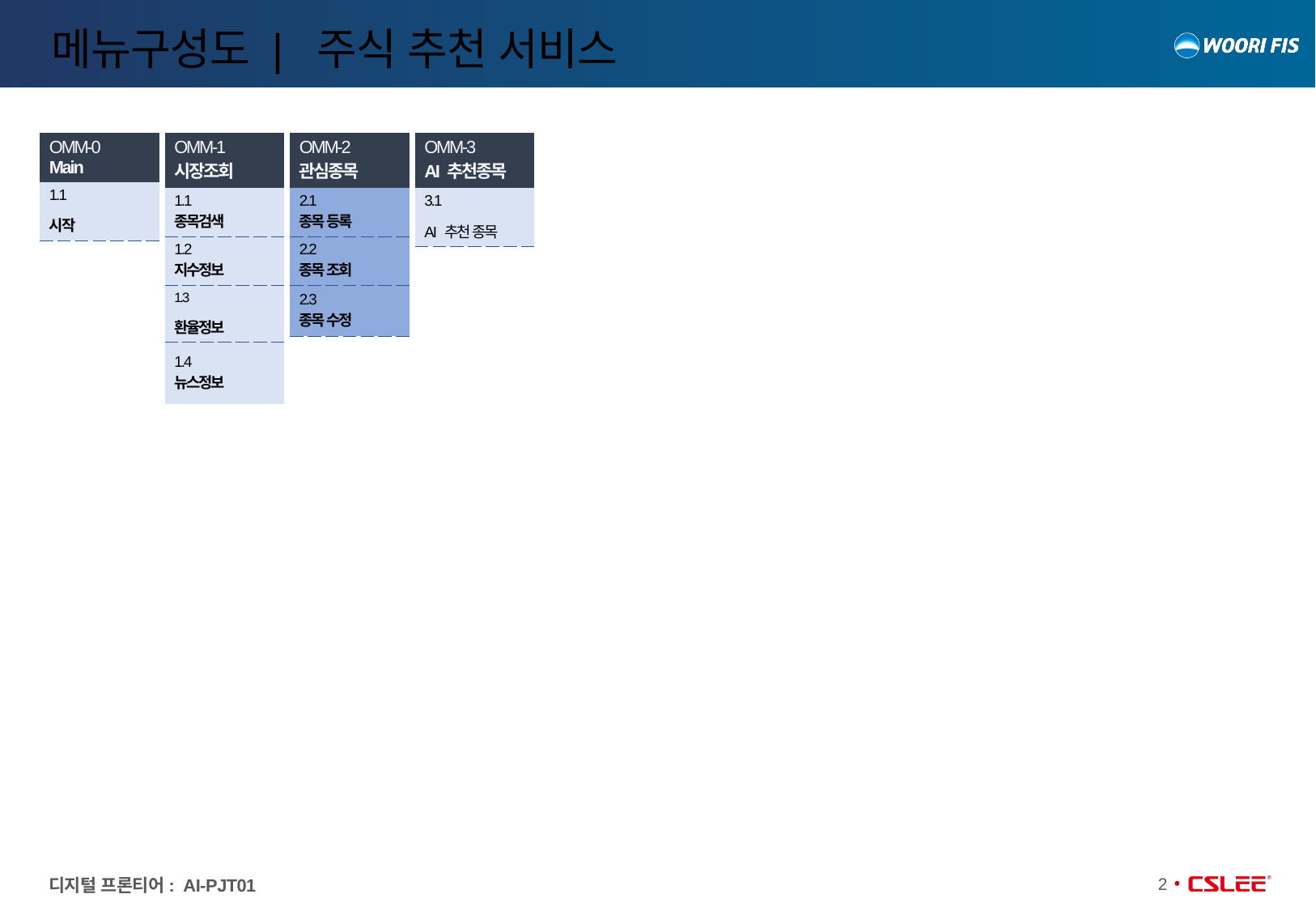

# 메뉴구성도 |  주식 추천 서비스
| OMM-2 관심종목 |
| --- |
| 2.1 종목 등록 |
| 2.2 종목 조회 |
| 2.3 종목 수정 |
| OMM-0 Main |
| --- |
| 1.1 시작 |
| OMM-1 시장조회 |
| --- |
| 1.1 종목검색 |
| 1.2 지수정보 |
| 1.3 환율정보 |
| 1.4 뉴스정보 |
| OMM-3 AI 추천종목 |
| --- |
| 3.1 AI 추천 종목 |